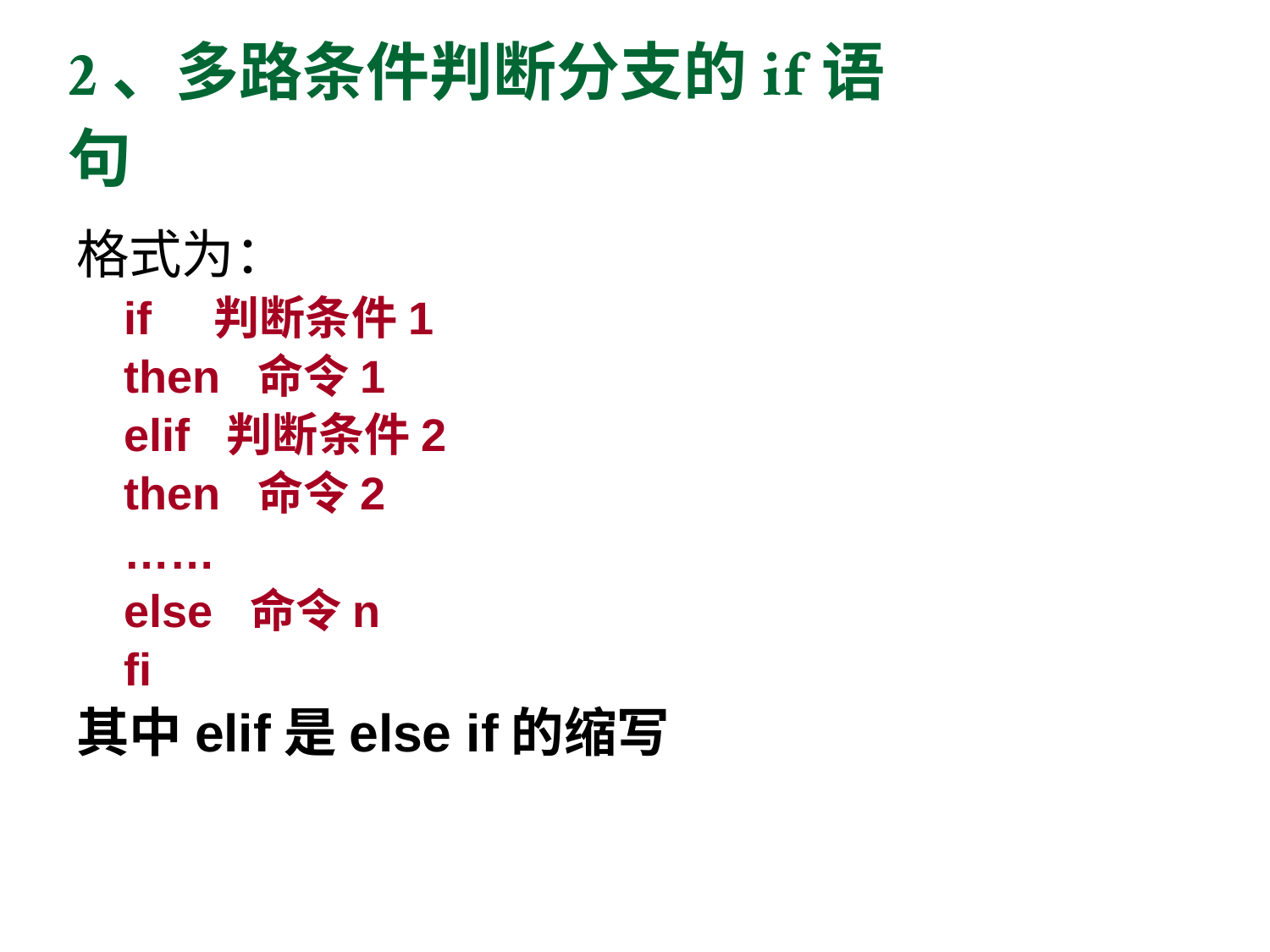

# 2、多路条件判断分支的if语句
格式为：
if    判断条件1
then  命令1
elif  判断条件2
then  命令2
……
else  命令n
fi
其中elif是else if的缩写